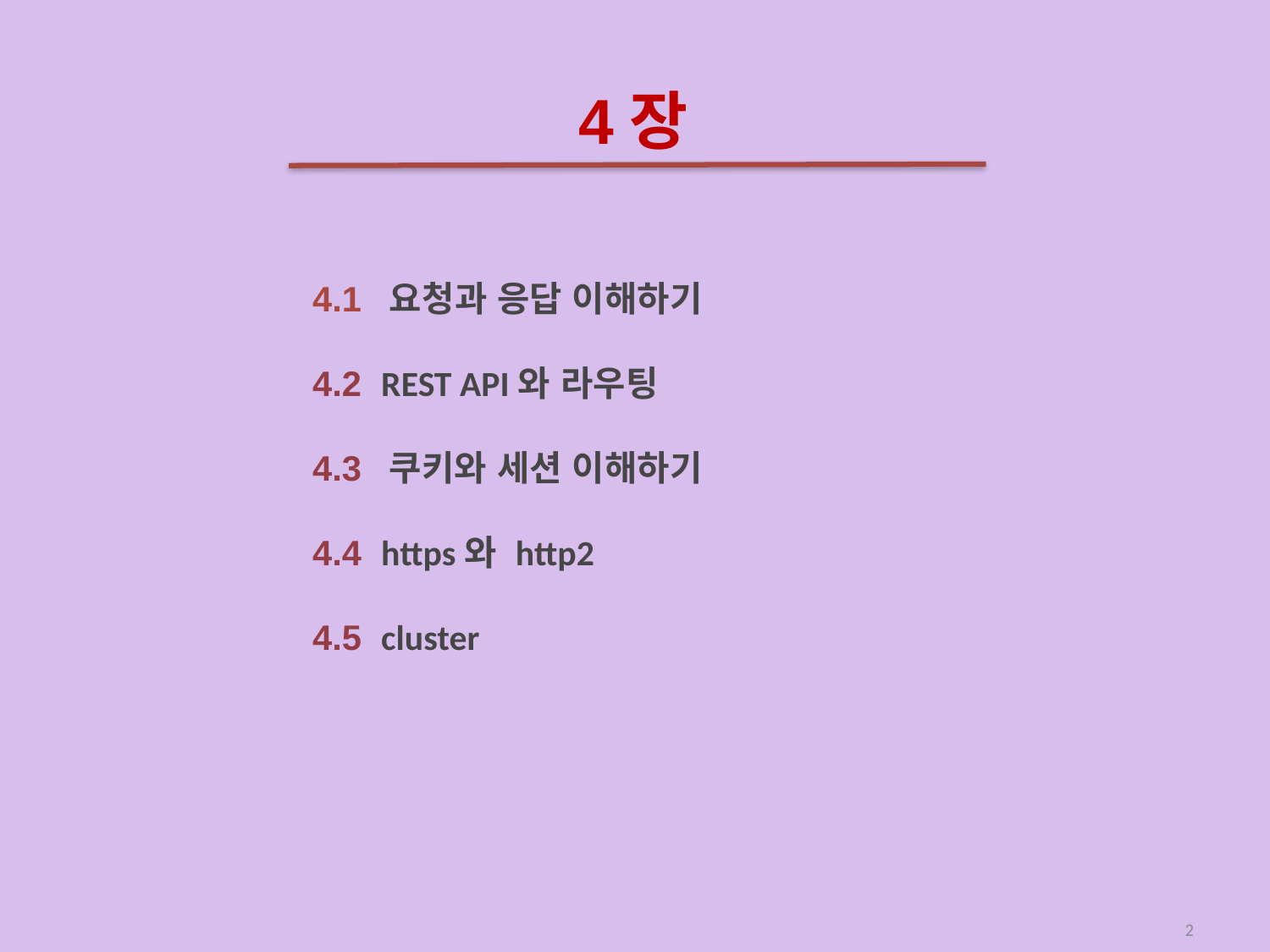

# 4장
4.1  요청과 응답 이해하기
4.2  REST API와 라우팅
4.3  쿠키와 세션 이해하기
4.4  https와 http2
4.5  cluster
2